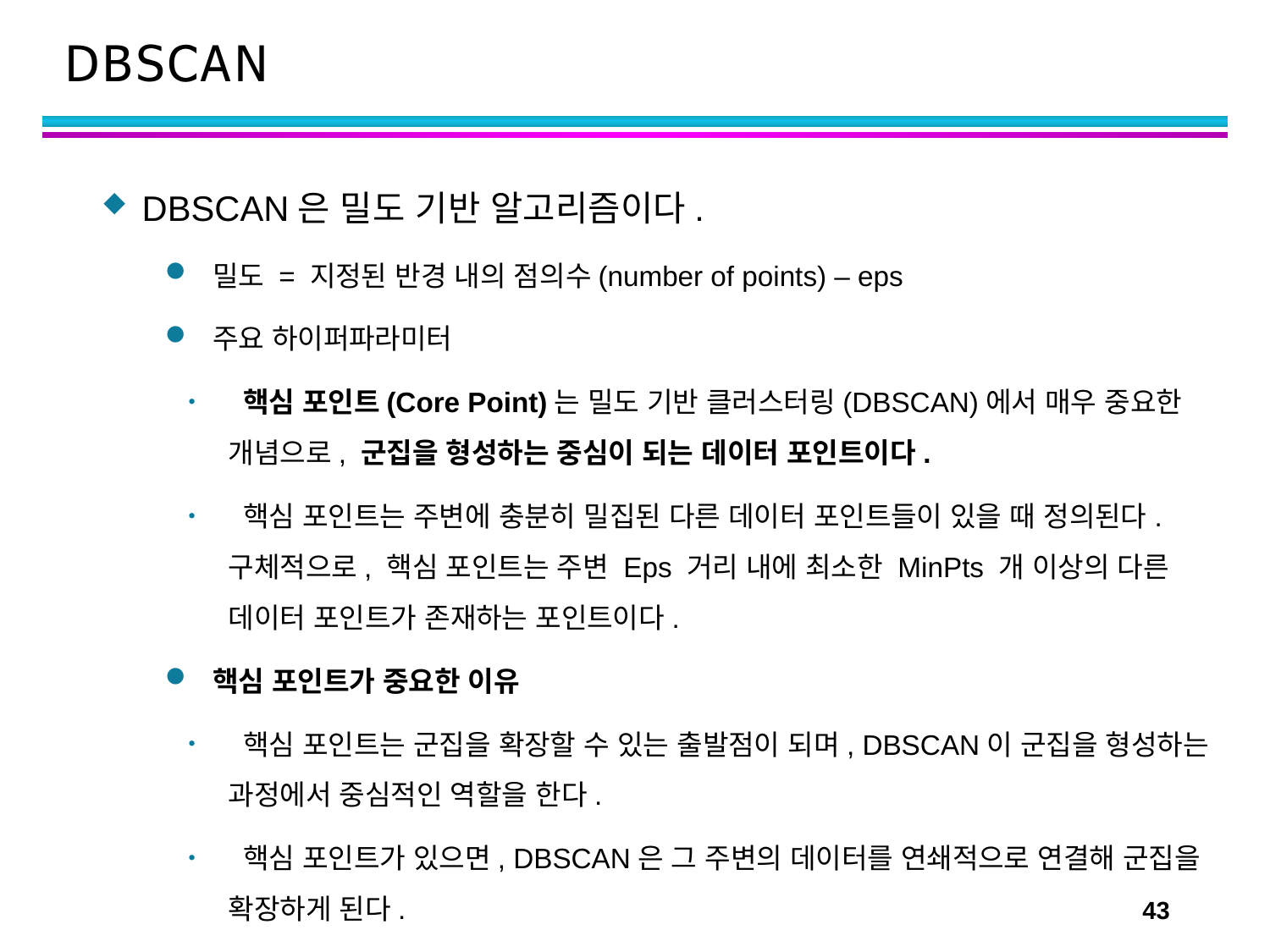

# DBSCAN
DBSCAN은 밀도 기반 알고리즘이다.
밀도 = 지정된 반경 내의 점의수(number of points) – eps
주요 하이퍼파라미터
 핵심 포인트(Core Point)는 밀도 기반 클러스터링(DBSCAN)에서 매우 중요한 개념으로, 군집을 형성하는 중심이 되는 데이터 포인트이다.
 핵심 포인트는 주변에 충분히 밀집된 다른 데이터 포인트들이 있을 때 정의된다. 구체적으로, 핵심 포인트는 주변 Eps 거리 내에 최소한 MinPts 개 이상의 다른 데이터 포인트가 존재하는 포인트이다.
핵심 포인트가 중요한 이유
 핵심 포인트는 군집을 확장할 수 있는 출발점이 되며, DBSCAN이 군집을 형성하는 과정에서 중심적인 역할을 한다.
 핵심 포인트가 있으면, DBSCAN은 그 주변의 데이터를 연쇄적으로 연결해 군집을 확장하게 된다.